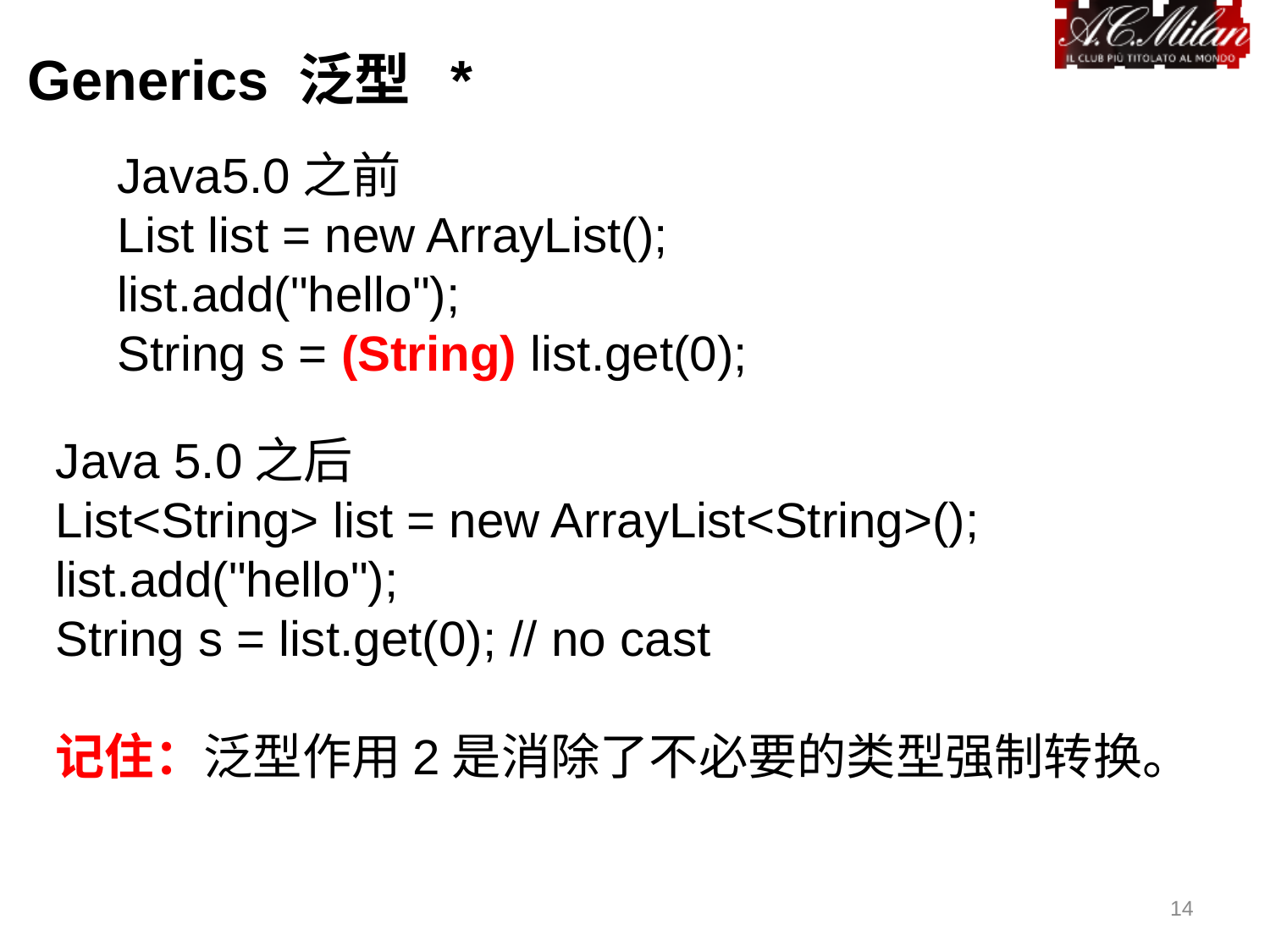

Generics 泛型  *
Java5.0之前
List list = new ArrayList();
list.add("hello");
String s = (String) list.get(0);
Java 5.0之后
List<String> list = new ArrayList<String>();
list.add("hello");
String s = list.get(0); // no cast

记住：泛型作用2是消除了不必要的类型强制转换。
14